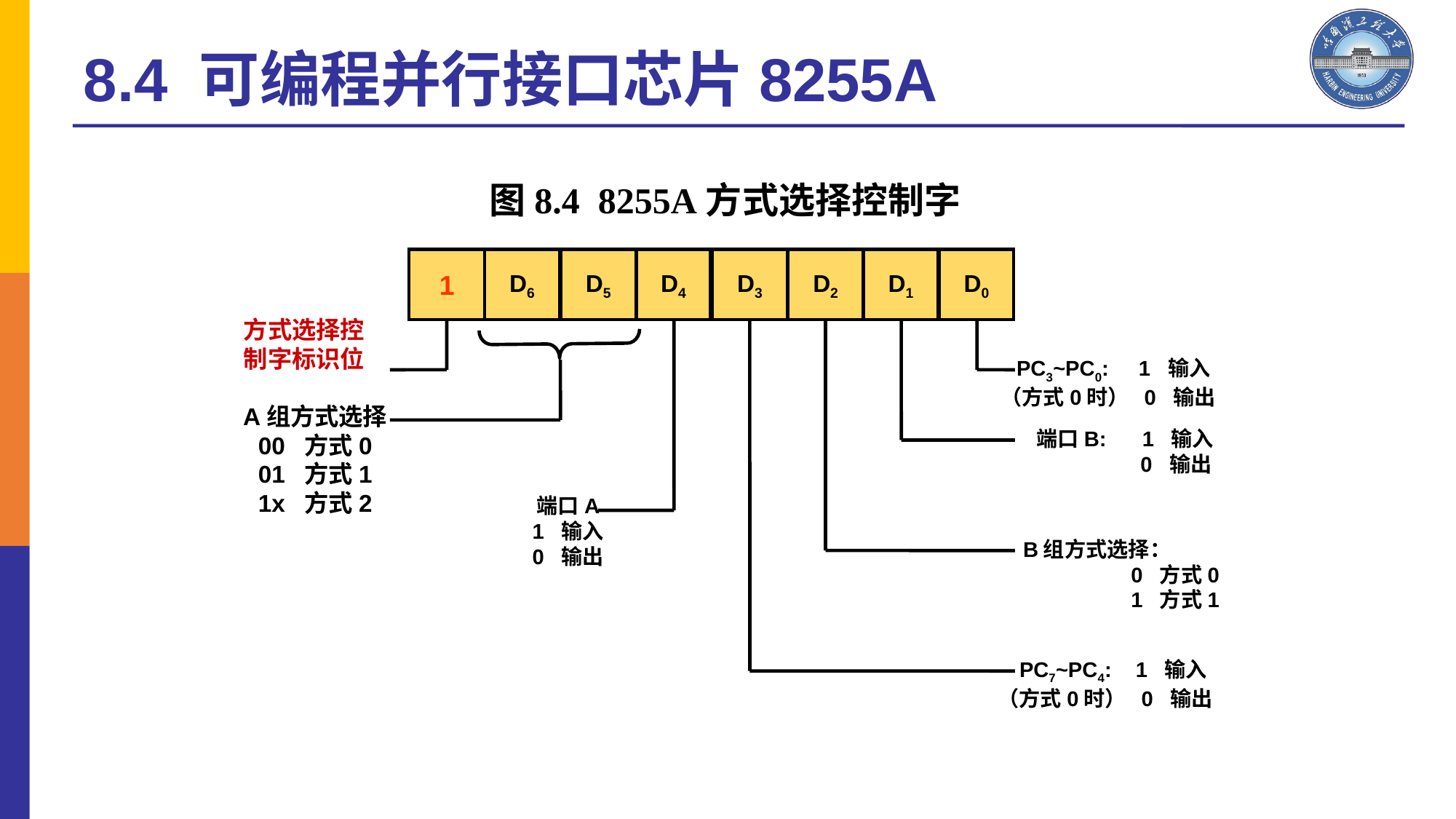

8.4 可编程并行接口芯片8255A
图8.4  8255A方式选择控制字
1
D6
D5
D4
D3
D2
D1
D0

方式选择控
制字标识位

     PC3~PC0:     1  输入
   （方式0时）  0  输出

A组方式选择
00  方式0
01  方式1
1x  方式2

端口B:      1  输入
                 0  输出

端口A
1  输入
0  输出

B组方式选择：
                          0  方式0
                          1  方式1

 PC7~PC4:    1  输入
（方式0时）  0  输出